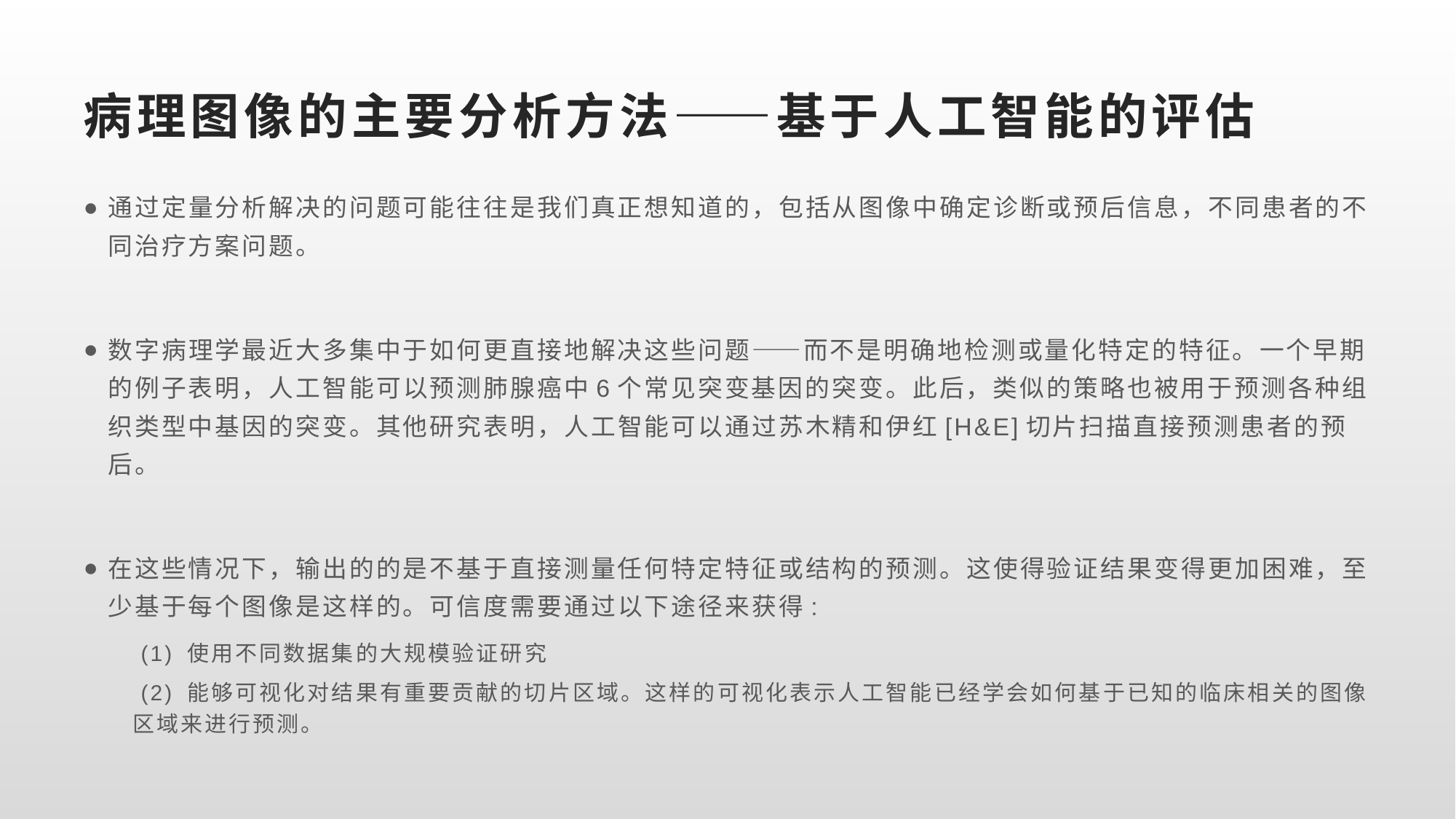

# 病理图像的主要分析方法——基于人工智能的评估
通过定量分析解决的问题可能往往是我们真正想知道的，包括从图像中确定诊断或预后信息，不同患者的不同治疗方案问题。

数字病理学最近大多集中于如何更直接地解决这些问题——而不是明确地检测或量化特定的特征。一个早期的例子表明，人工智能可以预测肺腺癌中6个常见突变基因的突变。此后，类似的策略也被用于预测各种组织类型中基因的突变。其他研究表明，人工智能可以通过苏木精和伊红[H&E]切片扫描直接预测患者的预后。

在这些情况下，输出的的是不基于直接测量任何特定特征或结构的预测。这使得验证结果变得更加困难，至少基于每个图像是这样的。可信度需要通过以下途径来获得:
 (1) 使用不同数据集的大规模验证研究
 (2) 能够可视化对结果有重要贡献的切片区域。这样的可视化表示人工智能已经学会如何基于已知的临床相关的图像区域来进行预测。